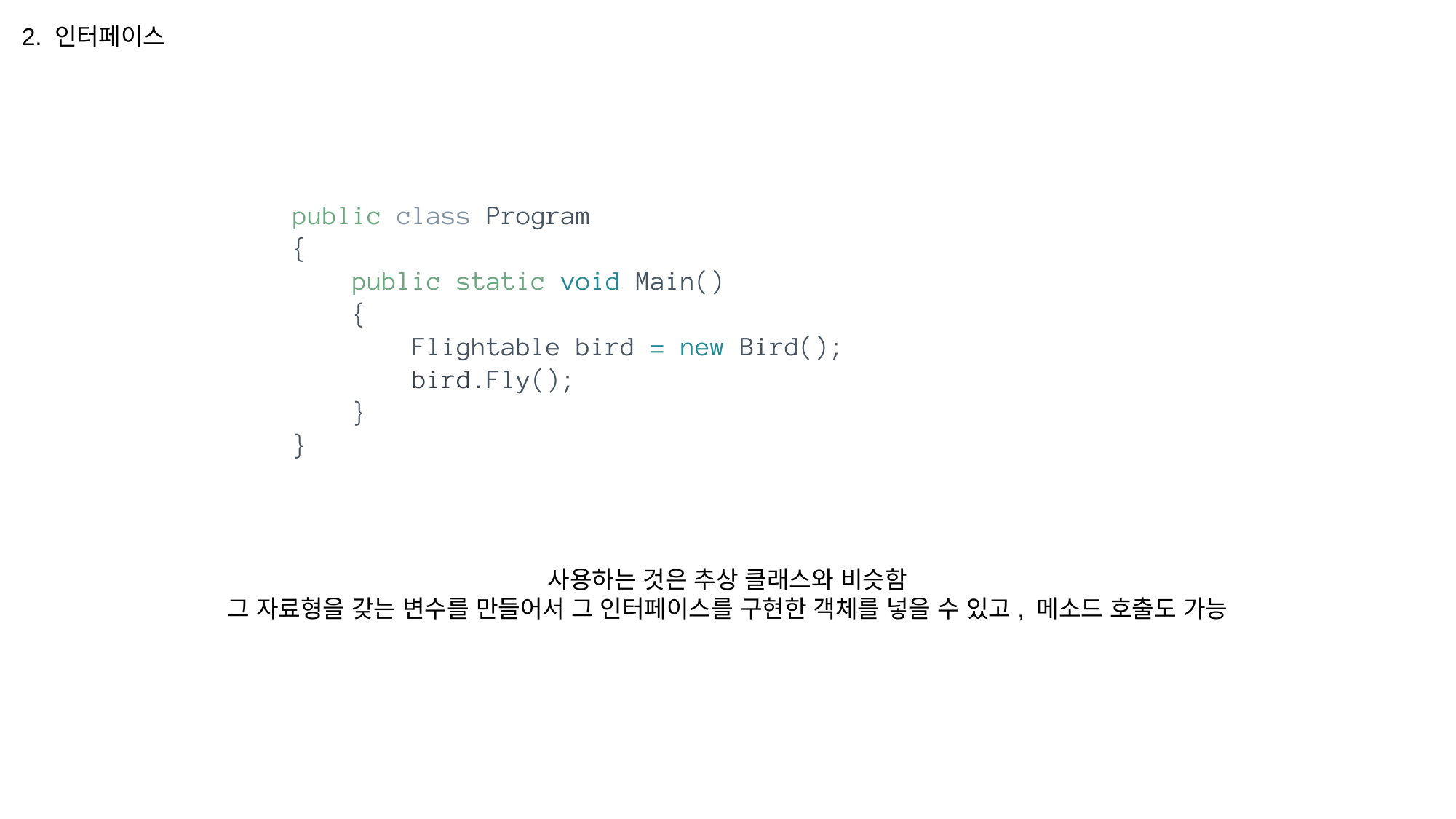

2. 인터페이스
public class Program
{
    public static void Main()
    {
        Flightable bird = new Bird();
        bird.Fly();
    }
}
사용하는 것은 추상 클래스와 비슷함
그 자료형을 갖는 변수를 만들어서 그 인터페이스를 구현한 객체를 넣을 수 있고, 메소드 호출도 가능